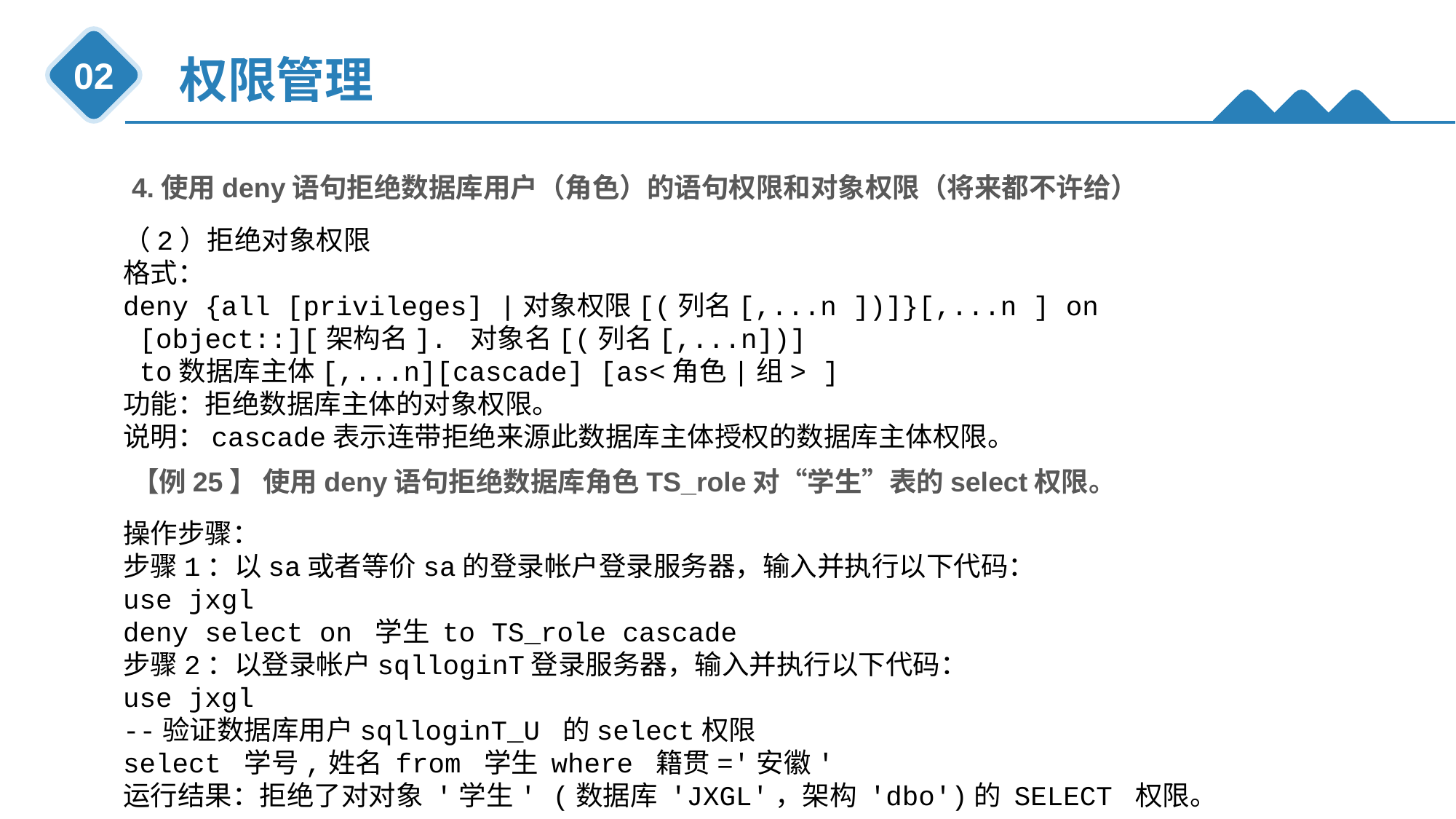

权限管理
02

4.使用deny语句拒绝数据库用户（角色）的语句权限和对象权限（将来都不许给）
（2）拒绝对象权限
格式：
deny {all [privileges] |对象权限[(列名[,...n ])]}[,...n ] on
 [object::][架构名]. 对象名[(列名[,...n])]
 to数据库主体[,...n][cascade] [as<角色|组> ]
功能：拒绝数据库主体的对象权限。
说明：cascade表示连带拒绝来源此数据库主体授权的数据库主体权限。
【例25】 使用deny语句拒绝数据库角色TS_role对“学生”表的select权限。
操作步骤：
步骤1：以sa或者等价sa的登录帐户登录服务器，输入并执行以下代码：
use jxgl
deny select on 学生 to TS_role cascade
步骤2：以登录帐户sqlloginT登录服务器，输入并执行以下代码：
use jxgl
--验证数据库用户sqlloginT_U 的select权限
select 学号,姓名 from 学生 where 籍贯='安徽'
运行结果：拒绝了对对象 '学生' (数据库 'JXGL'，架构 'dbo')的 SELECT 权限。